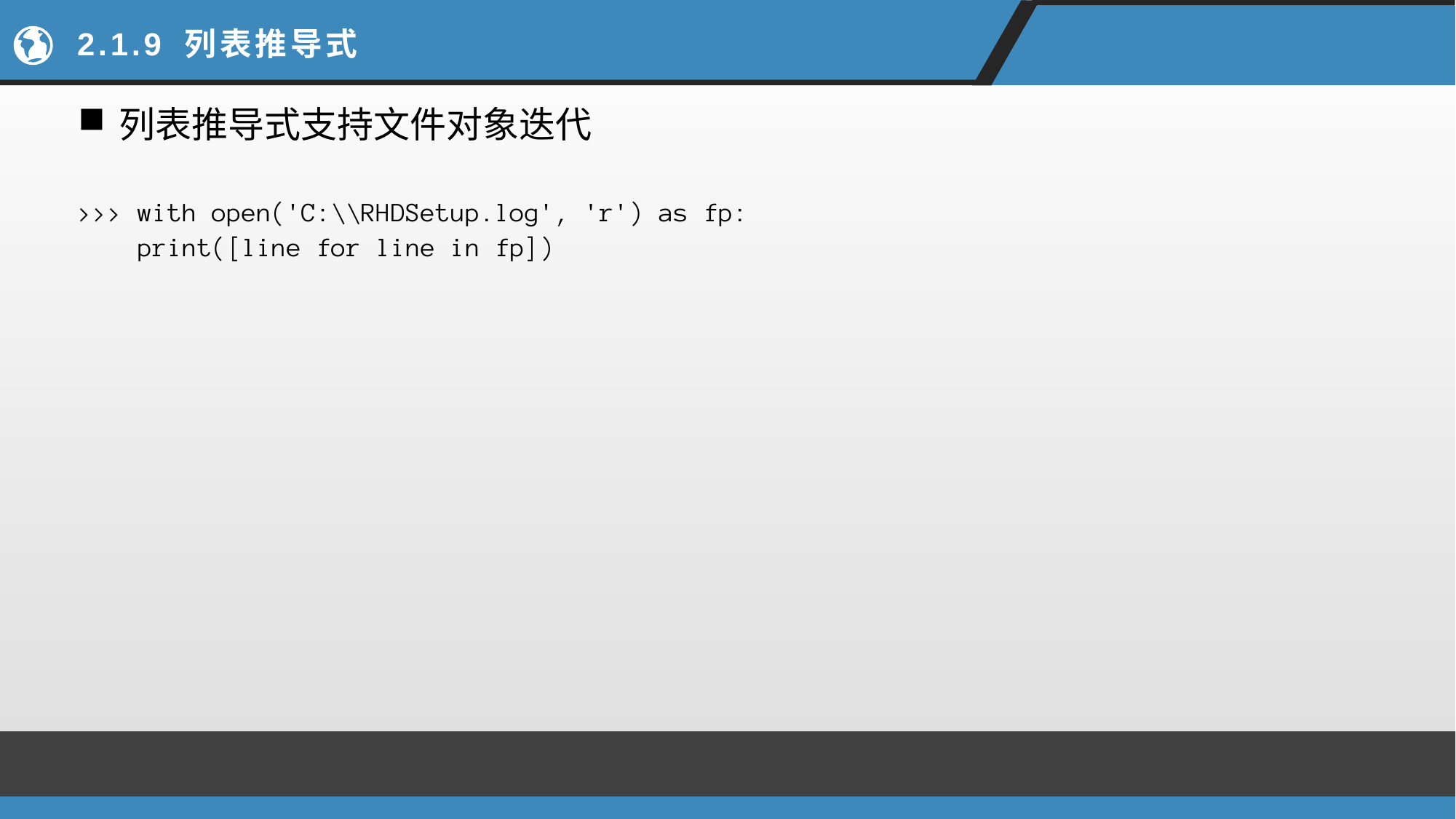

# 2.1.9 列表推导式

列表推导式支持文件对象迭代

>>> with open('C:\\RHDSetup.log', 'r') as fp:
    print([line for line in fp])